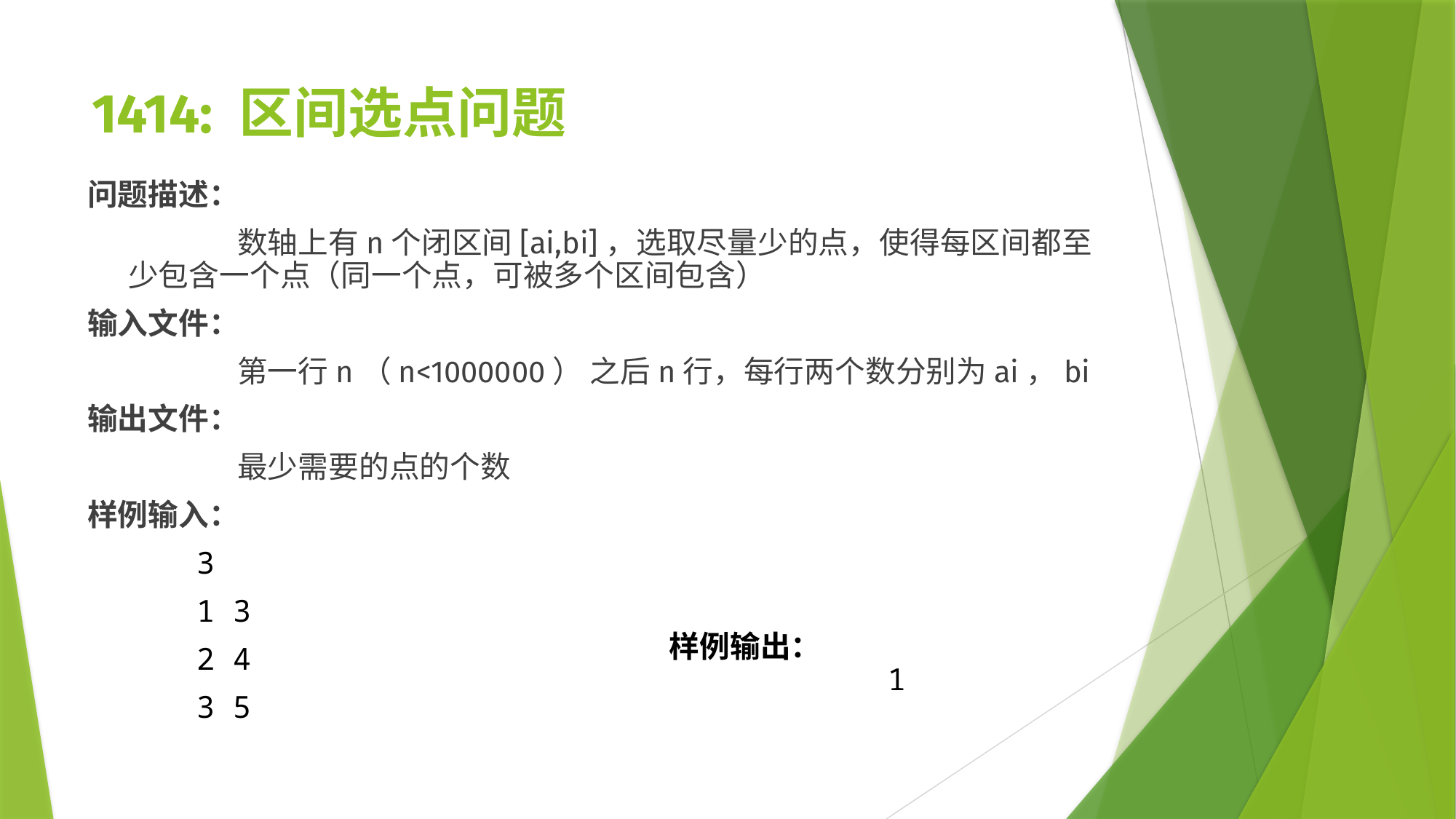

# 1414: 区间选点问题
问题描述：
		数轴上有n个闭区间[ai,bi]，选取尽量少的点，使得每区间都至少包含一个点（同一个点，可被多个区间包含）
输入文件：
		第一行n（n<1000000） 之后n行，每行两个数分别为ai，bi
输出文件：
		最少需要的点的个数
样例输入：
3
1 3
2 4
3 5

样例输出：
		1